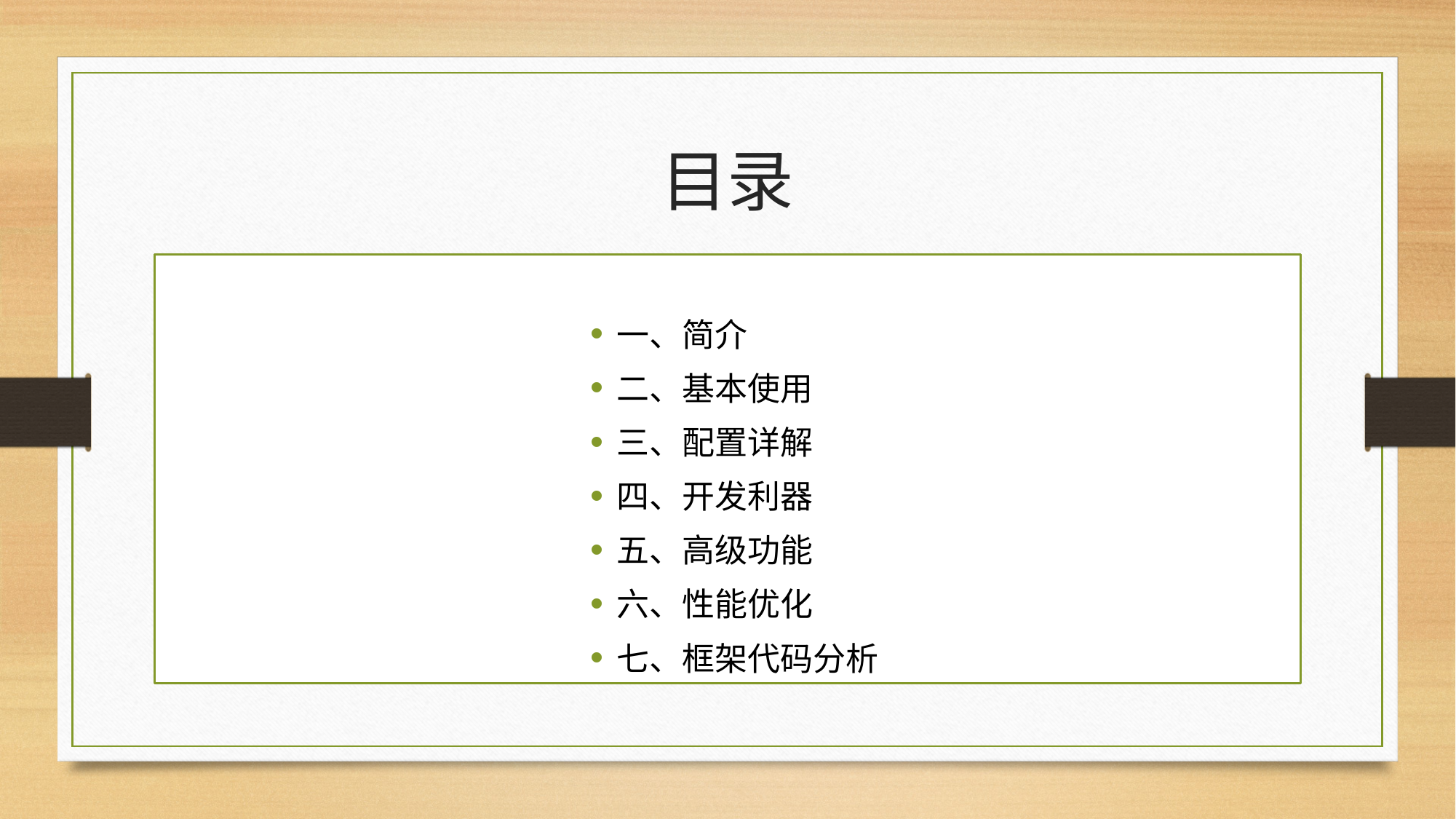

# 目录

一、简介
二、基本使用
三、配置详解
四、开发利器
五、高级功能
六、性能优化
七、框架代码分析